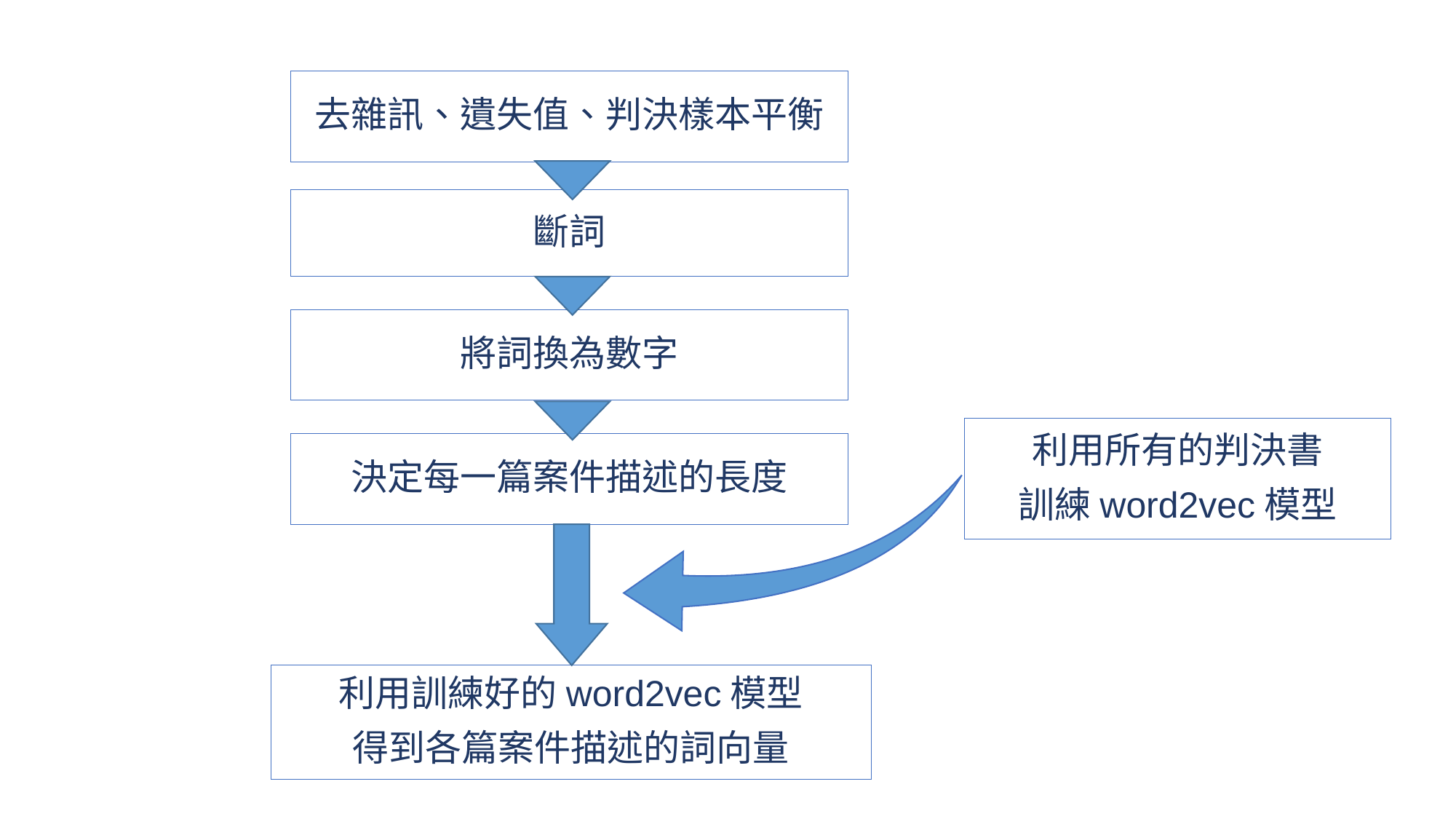

去雜訊、遺失值、判決樣本平衡

斷詞

將詞換為數字

利用所有的判決書
訓練word2vec模型
決定每一篇案件描述的長度

利用訓練好的word2vec模型
得到各篇案件描述的詞向量